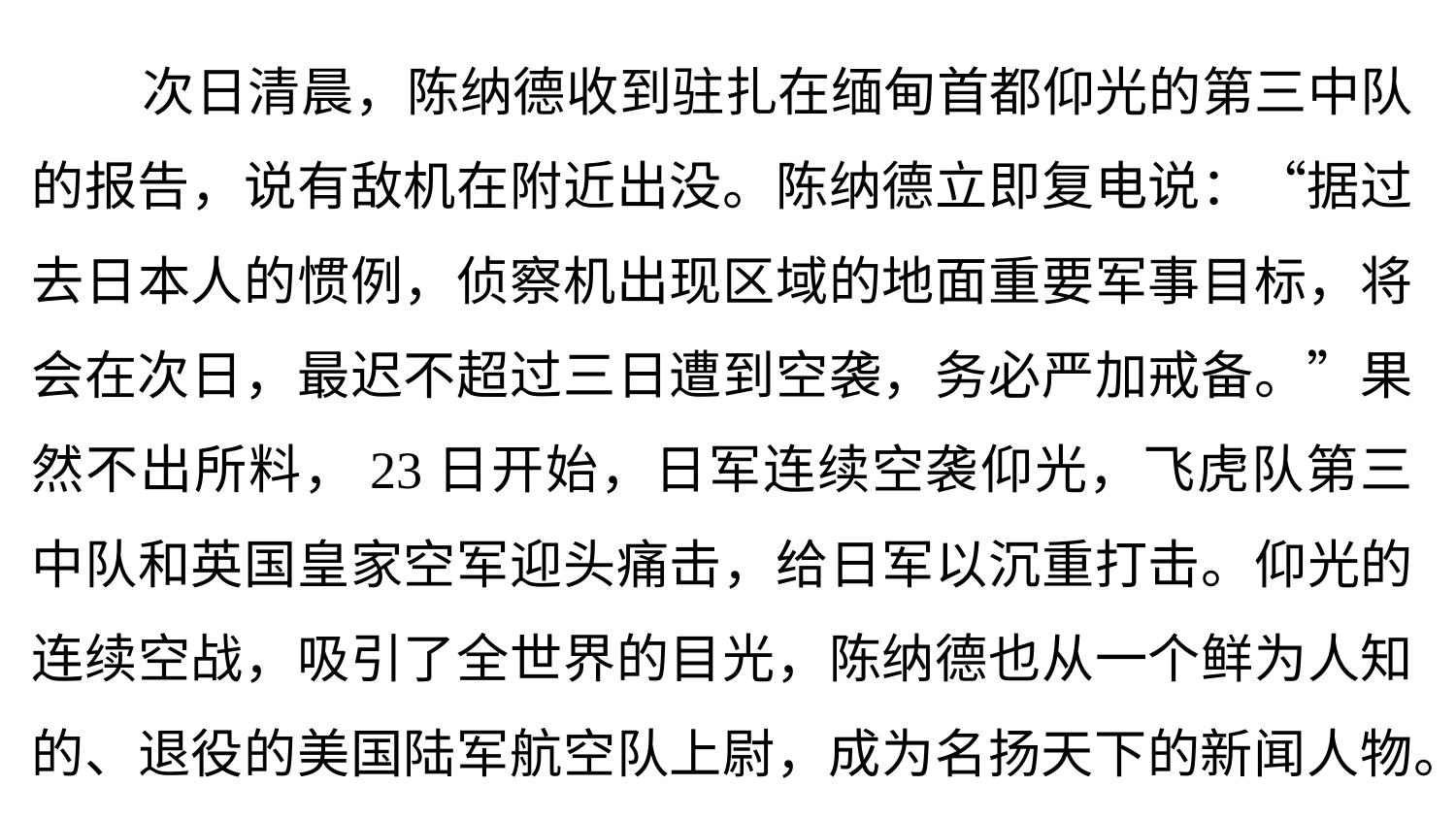

次日清晨，陈纳德收到驻扎在缅甸首都仰光的第三中队的报告，说有敌机在附近出没。陈纳德立即复电说：“据过去日本人的惯例，侦察机出现区域的地面重要军事目标，将会在次日，最迟不超过三日遭到空袭，务必严加戒备。”果然不出所料，23日开始，日军连续空袭仰光，飞虎队第三中队和英国皇家空军迎头痛击，给日军以沉重打击。仰光的连续空战，吸引了全世界的目光，陈纳德也从一个鲜为人知的、退役的美国陆军航空队上尉，成为名扬天下的新闻人物。